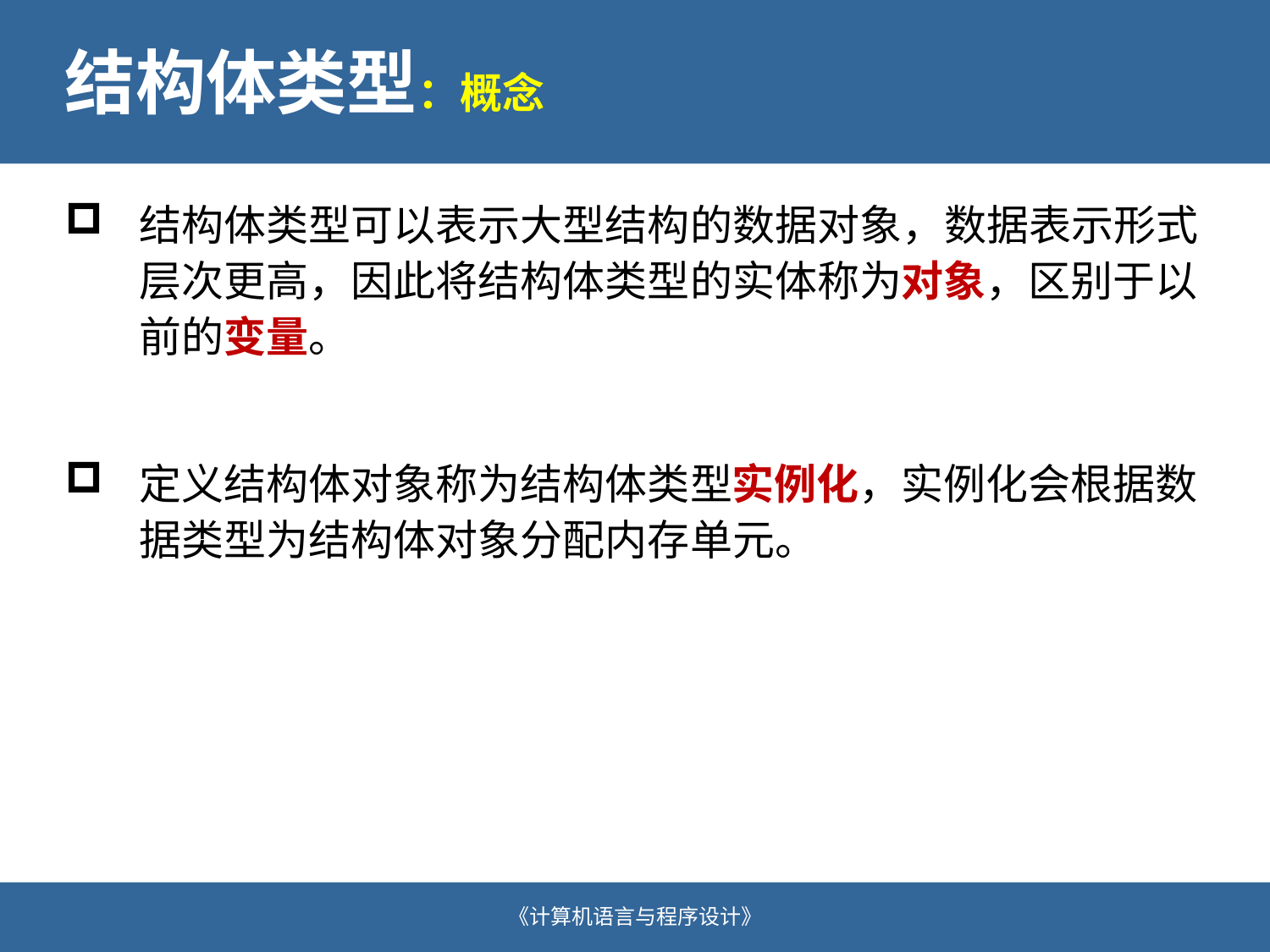

# 结构体类型：概念
结构体类型可以表示大型结构的数据对象，数据表示形式层次更高，因此将结构体类型的实体称为对象，区别于以前的变量。

定义结构体对象称为结构体类型实例化，实例化会根据数据类型为结构体对象分配内存单元。

《计算机语言与程序设计》
6